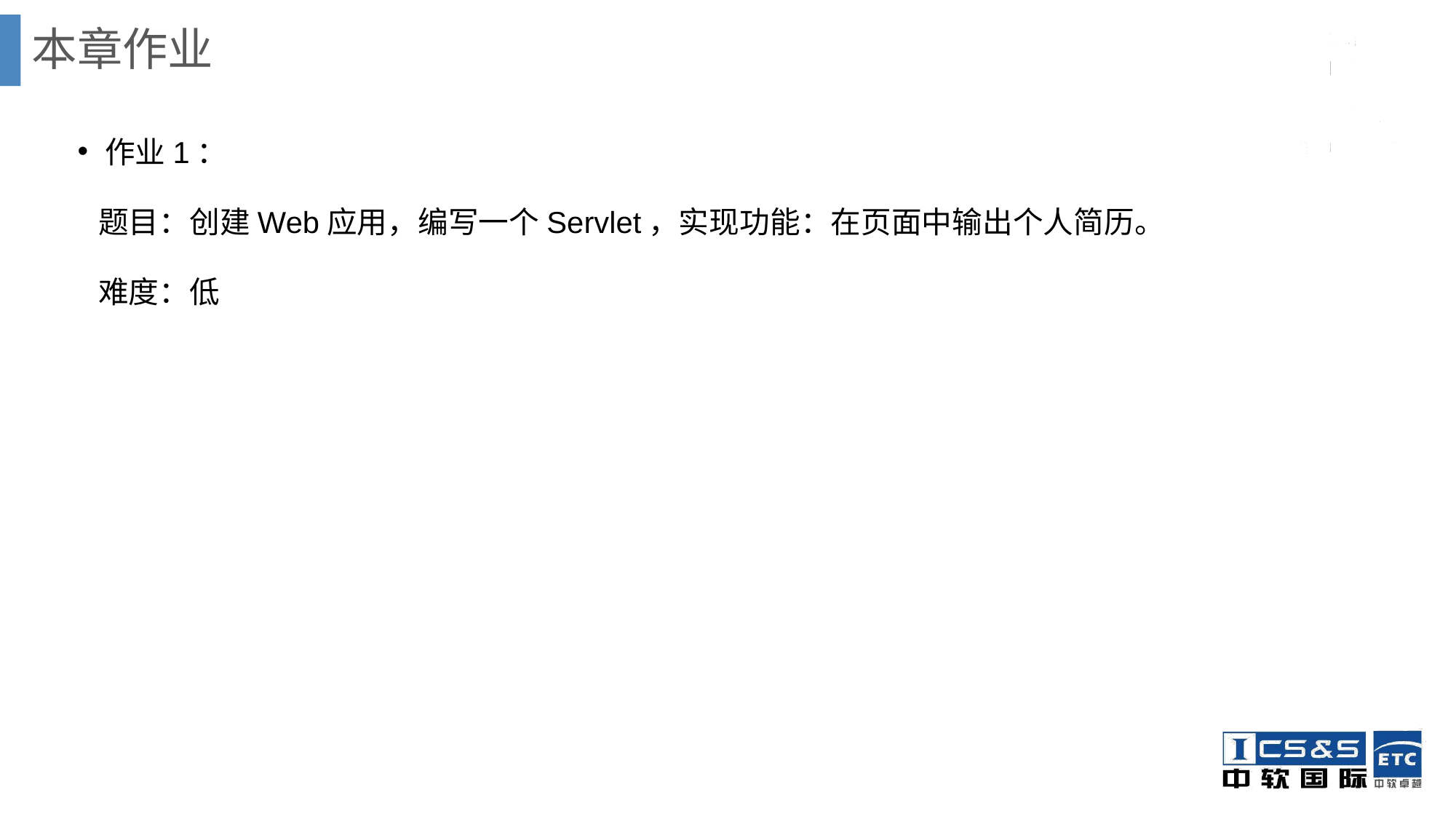

# 本章作业
作业1：
  题目：创建Web应用，编写一个Servlet，实现功能：在页面中输出个人简历。
  难度：低